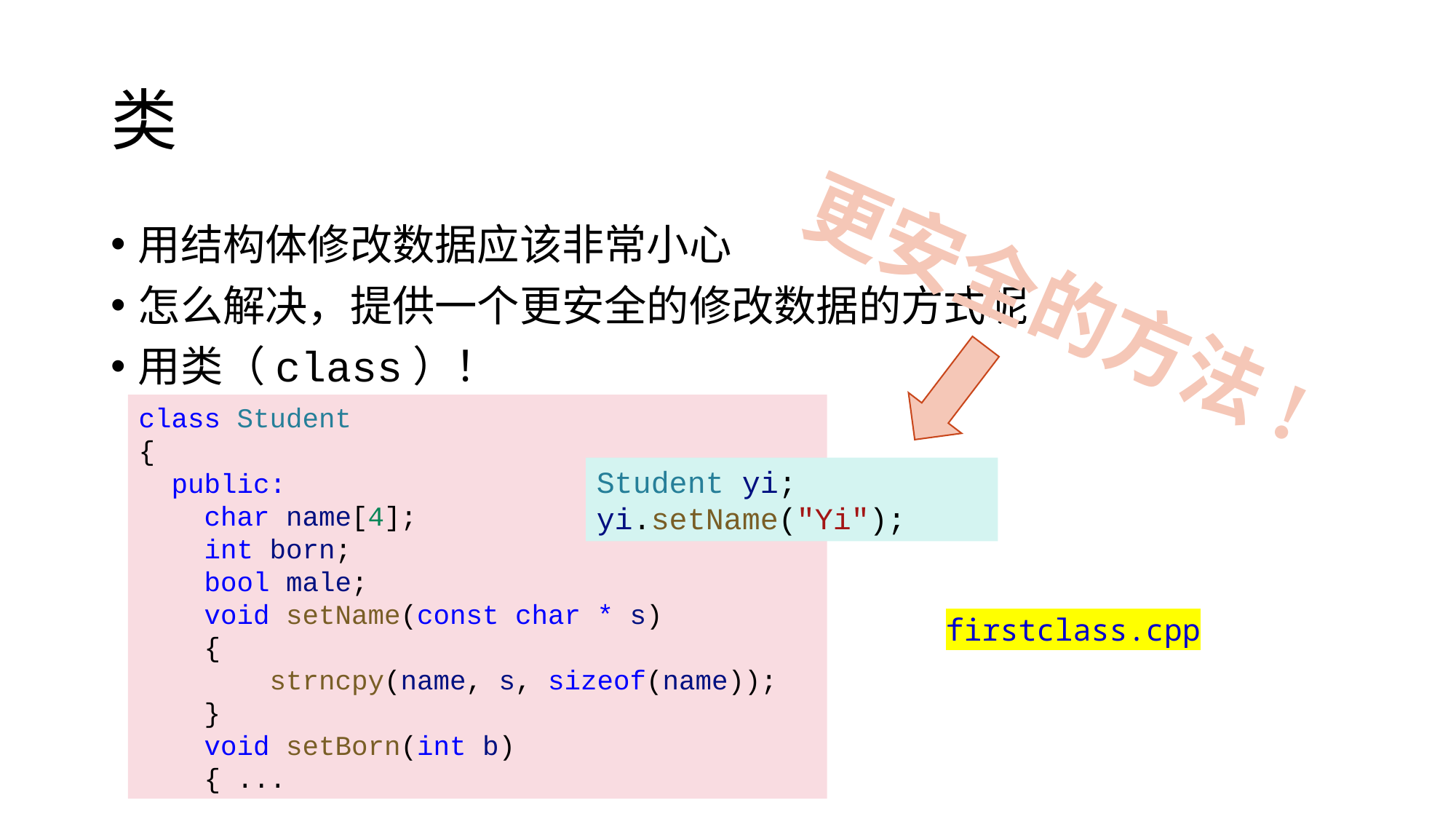

# 类
用结构体修改数据应该非常小心
怎么解决，提供一个更安全的修改数据的方式呢
用类（class）！
更安全的方法!

class Student
{
  public:
    char name[4];
    int born;
    bool male;
    void setName(const char * s)
    {
        strncpy(name, s, sizeof(name));
    }
    void setBorn(int b)
    { ...
Student yi;
yi.setName("Yi");
firstclass.cpp
10